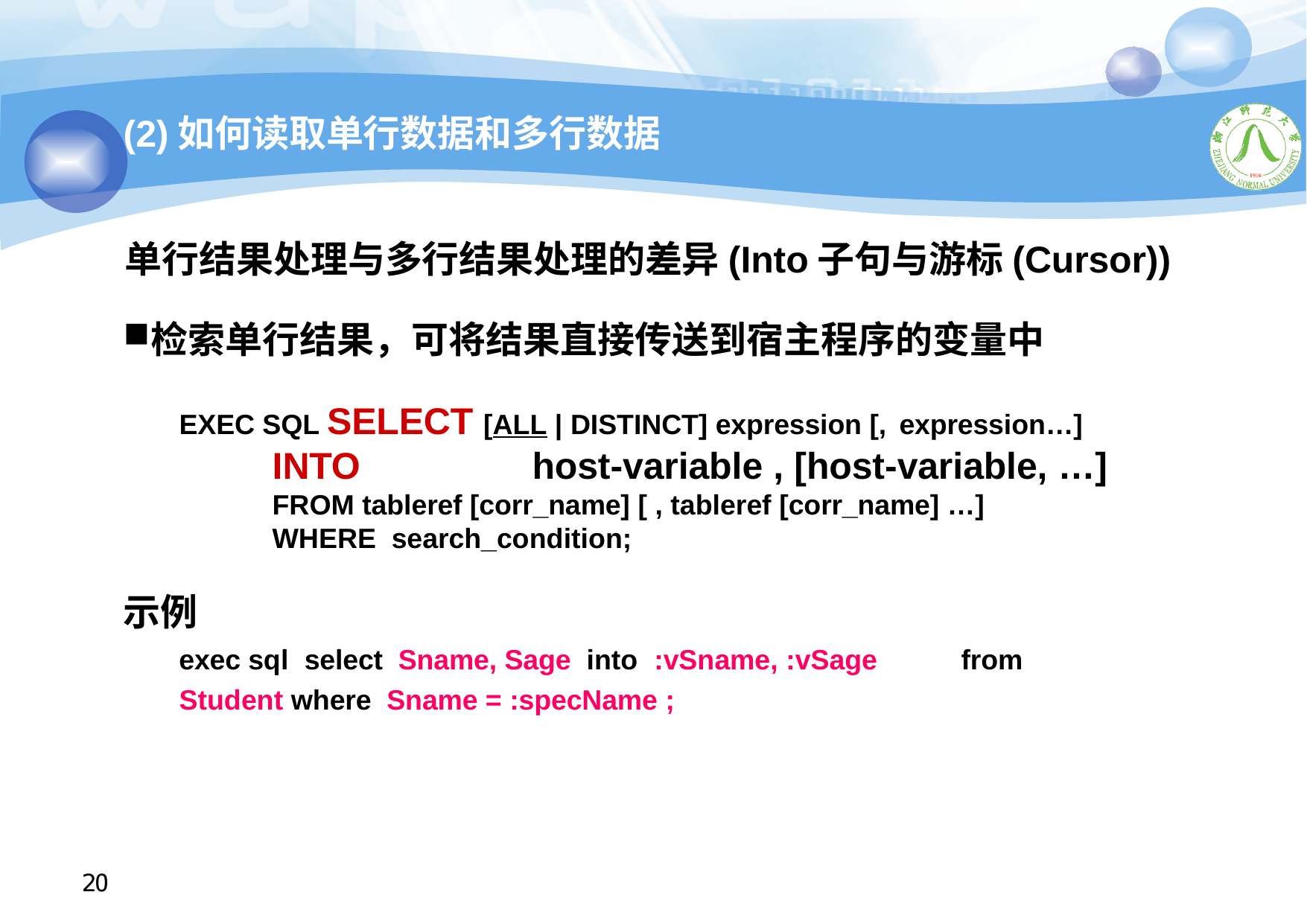

(2)如何读取单行数据和多行数据
单行结果处理与多行结果处理的差异(Into子句与游标(Cursor))
检索单行结果，可将结果直接传送到宿主程序的变量中
EXEC SQL SELECT [ALL | DISTINCT] expression [, expression…]
INTO	host-variable , [host-variable, …]
FROM tableref [corr_name] [ , tableref [corr_name] …]  WHERE search_condition;

示例
exec sql  select  Sname, Sage  into  :vSname, :vSage	from	Student where  Sname = :specName ;
20